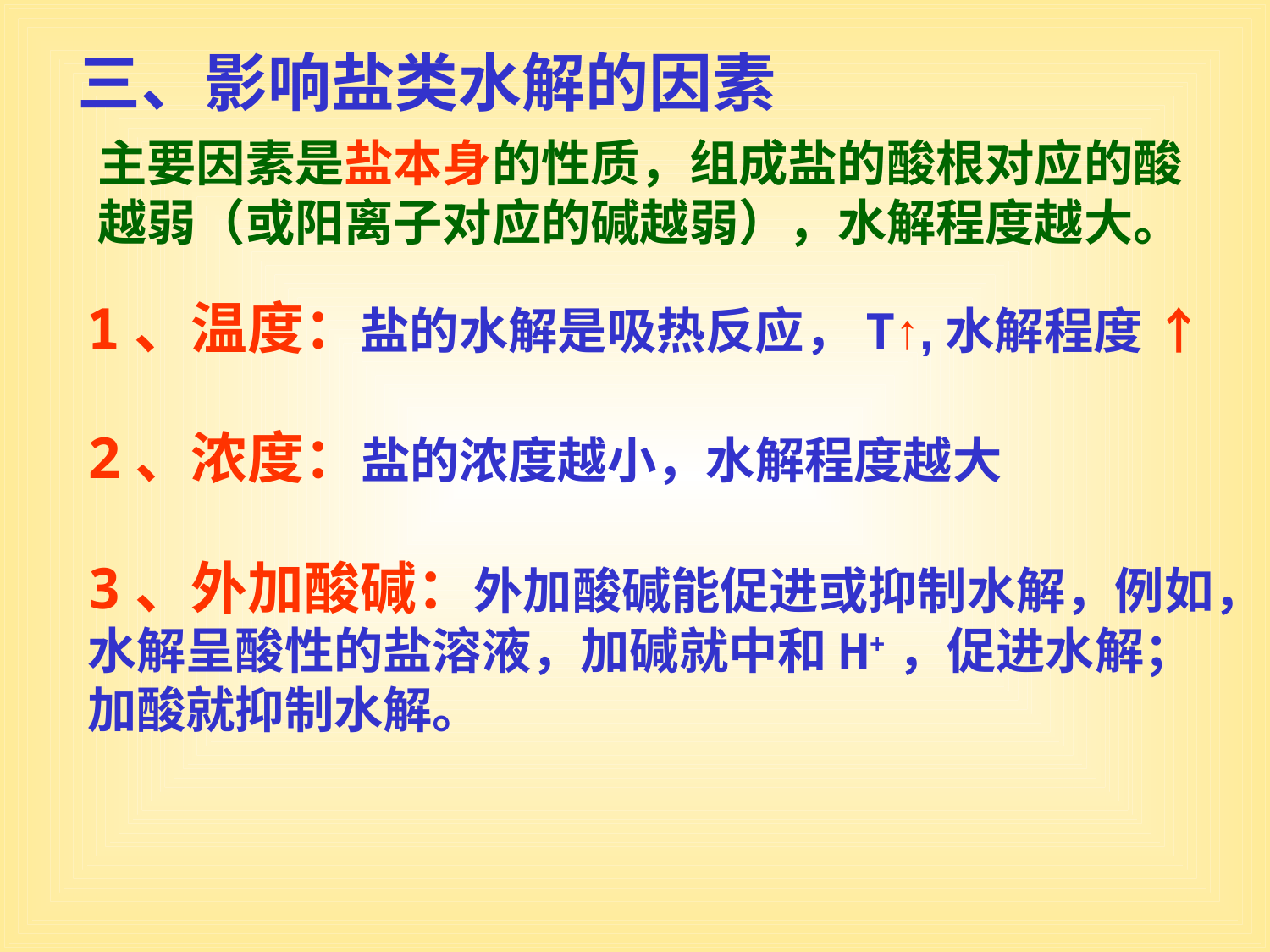

三、影响盐类水解的因素
主要因素是盐本身的性质，组成盐的酸根对应的酸越弱（或阳离子对应的碱越弱），水解程度越大。
1、温度：盐的水解是吸热反应，T↑,水解程度 ↑
2、浓度：盐的浓度越小，水解程度越大
3、外加酸碱：外加酸碱能促进或抑制水解，例如，水解呈酸性的盐溶液，加碱就中和H+，促进水解；加酸就抑制水解。